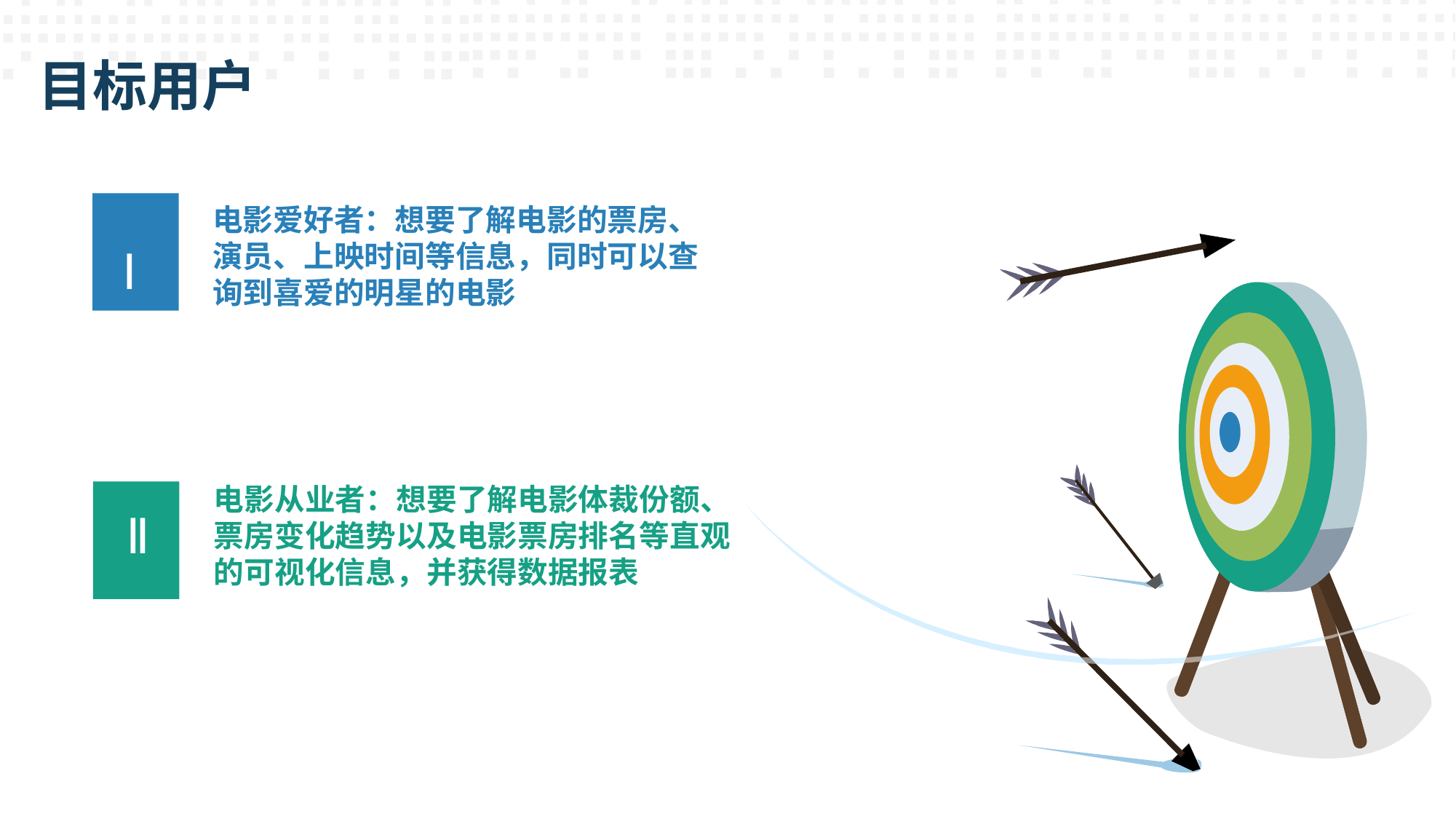

目标用户
4

电影爱好者：想要了解电影的票房、演员、上映时间等信息，同时可以查询到喜爱的明星的电影
Ⅰ

Ⅱ
电影从业者：想要了解电影体裁份额、票房变化趋势以及电影票房排名等直观的可视化信息，并获得数据报表